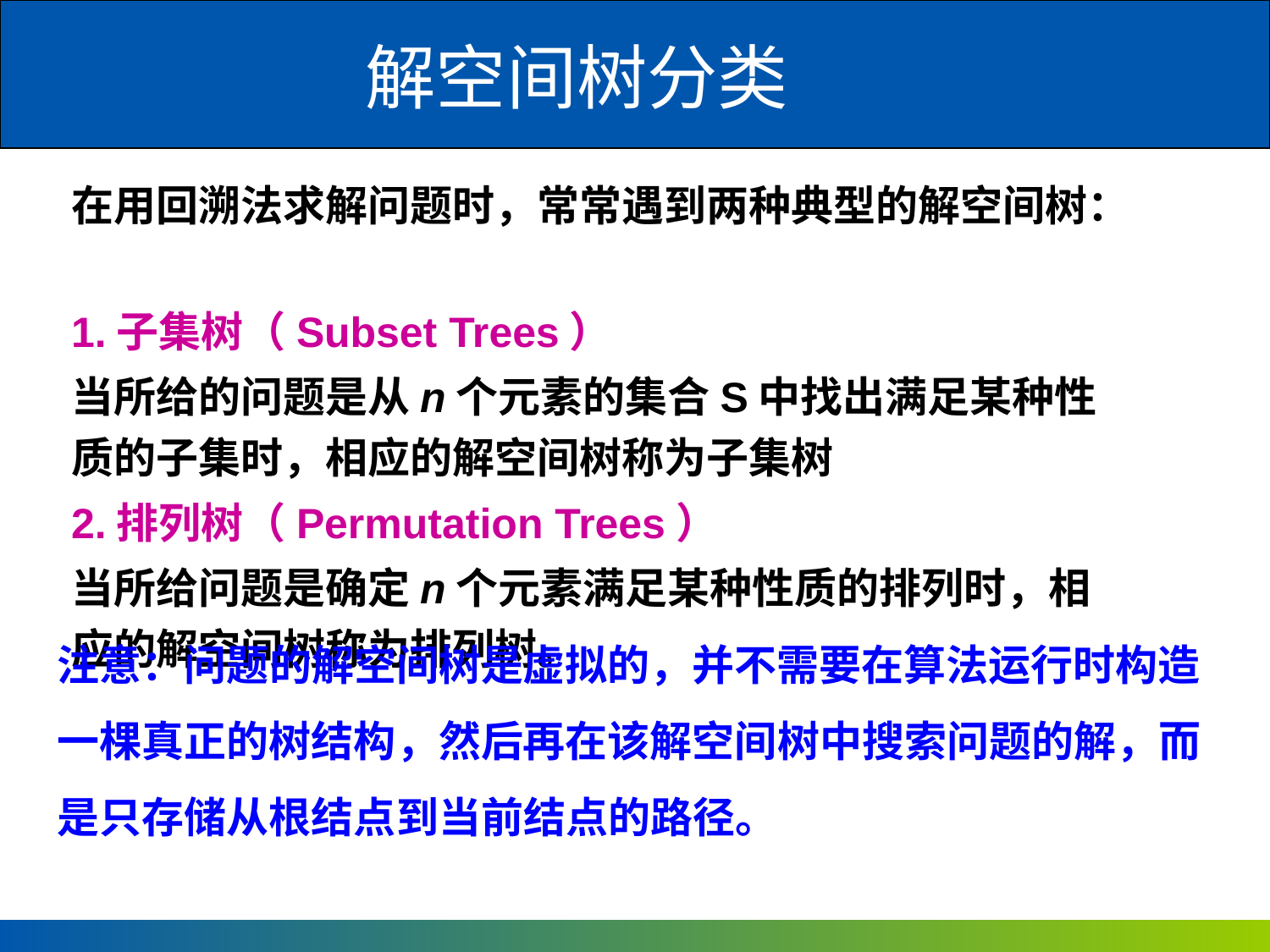

解空间树分类
在用回溯法求解问题时，常常遇到两种典型的解空间树：
1.子集树（Subset Trees）
当所给的问题是从n个元素的集合S中找出满足某种性质的子集时，相应的解空间树称为子集树
2.排列树（Permutation Trees）
当所给问题是确定n个元素满足某种性质的排列时，相应的解空间树称为排列树。
注意：问题的解空间树是虚拟的，并不需要在算法运行时构造一棵真正的树结构，然后再在该解空间树中搜索问题的解，而是只存储从根结点到当前结点的路径。